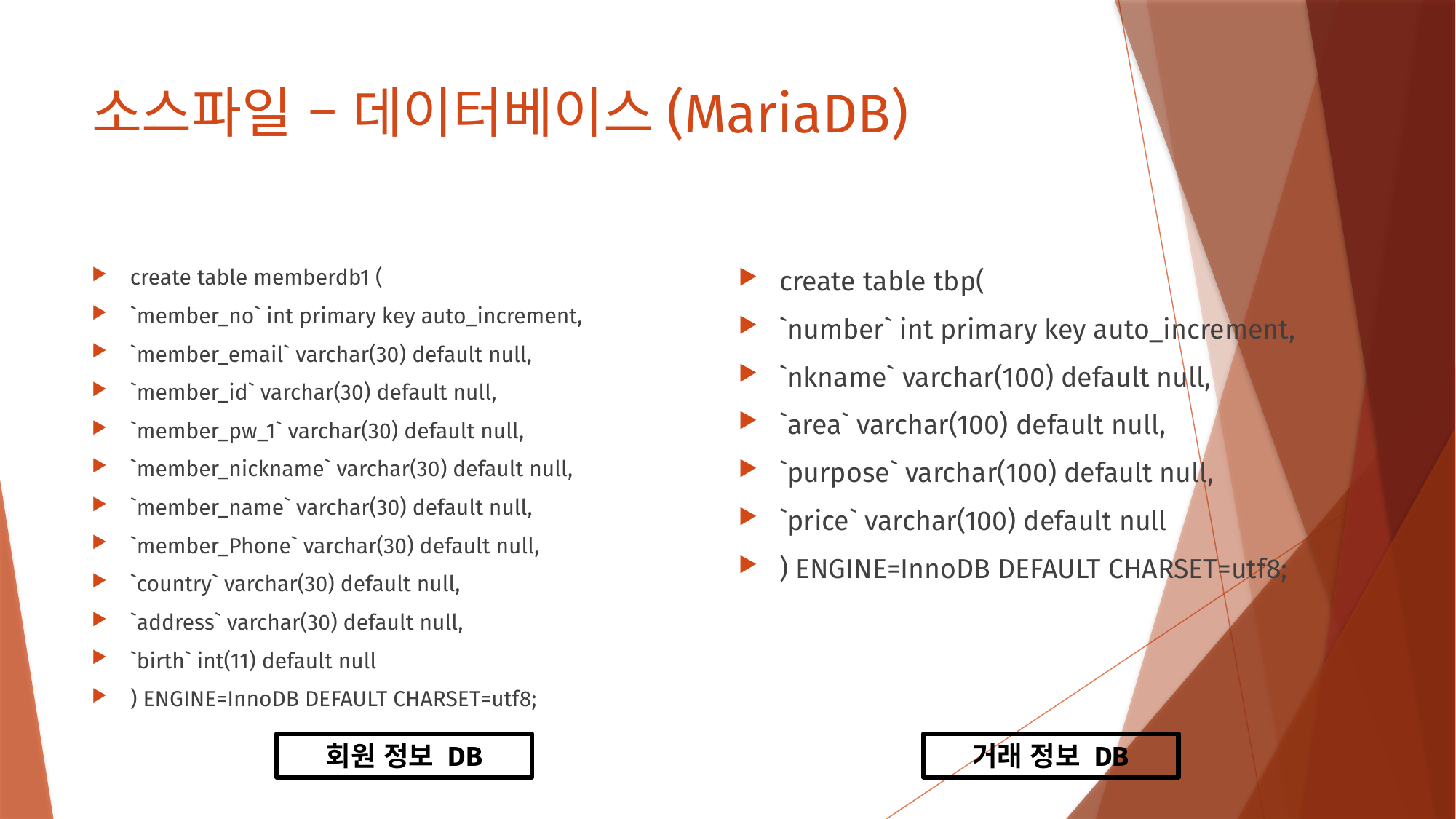

# 소스파일 – 데이터베이스(MariaDB)
create table memberdb1 (
`member_no` int primary key auto_increment,
`member_email` varchar(30) default null,
`member_id` varchar(30) default null,
`member_pw_1` varchar(30) default null,
`member_nickname` varchar(30) default null,
`member_name` varchar(30) default null,
`member_Phone` varchar(30) default null,
`country` varchar(30) default null,
`address` varchar(30) default null,
`birth` int(11) default null
) ENGINE=InnoDB DEFAULT CHARSET=utf8;

create table tbp(
`number` int primary key auto_increment,
`nkname` varchar(100) default null,
`area` varchar(100) default null,
`purpose` varchar(100) default null,
`price` varchar(100) default null
) ENGINE=InnoDB DEFAULT CHARSET=utf8;

회원 정보 DB
거래 정보 DB